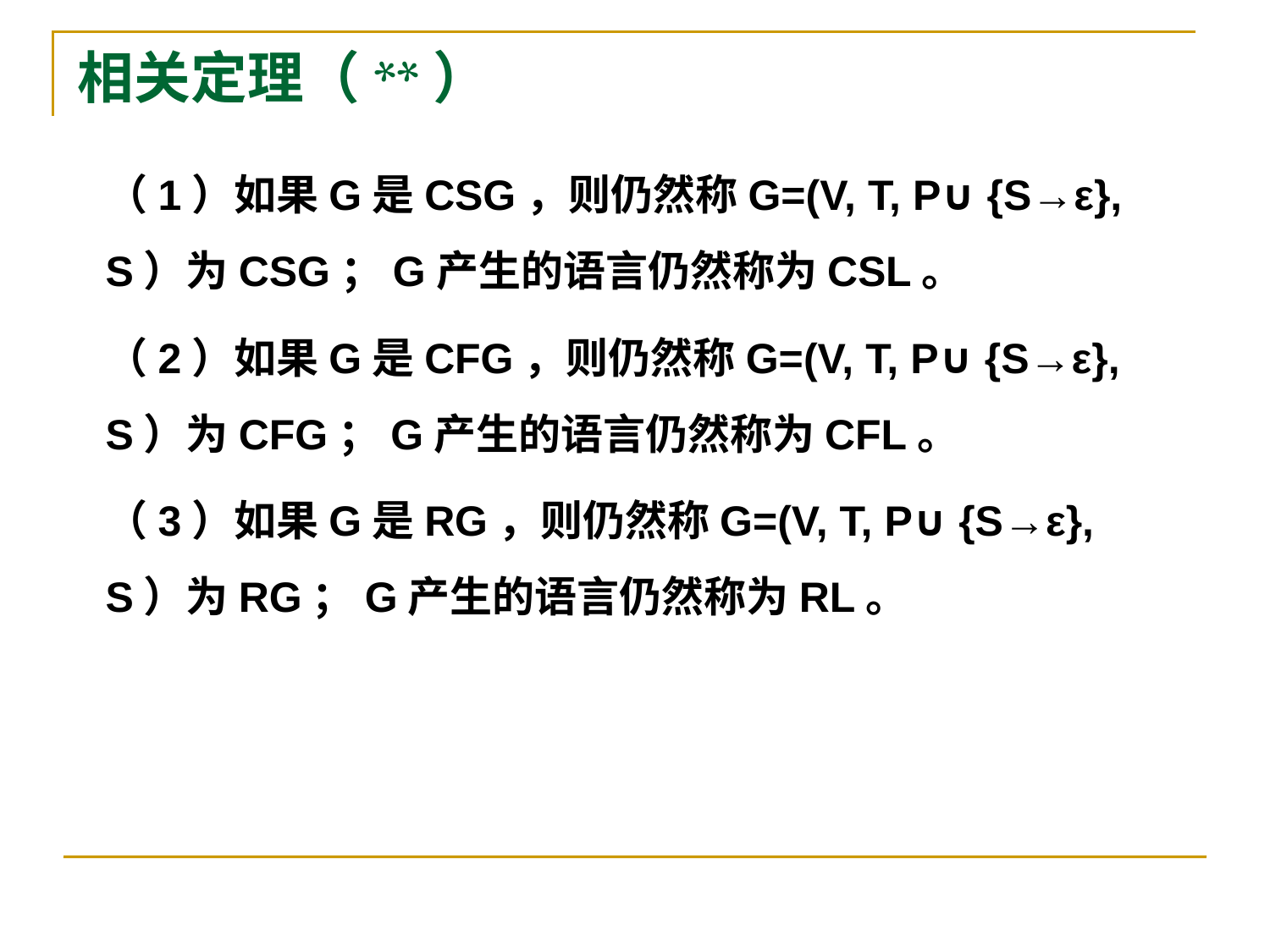

# 相关定理（**）
（1）如果G是CSG，则仍然称G=(V, T, P∪ {S→ε}, S）为CSG；G产生的语言仍然称为CSL。
（2）如果G是CFG，则仍然称G=(V, T, P∪ {S→ε}, S）为CFG；G产生的语言仍然称为CFL。
（3）如果G是RG，则仍然称G=(V, T, P∪ {S→ε}, S）为RG；G产生的语言仍然称为RL。
125